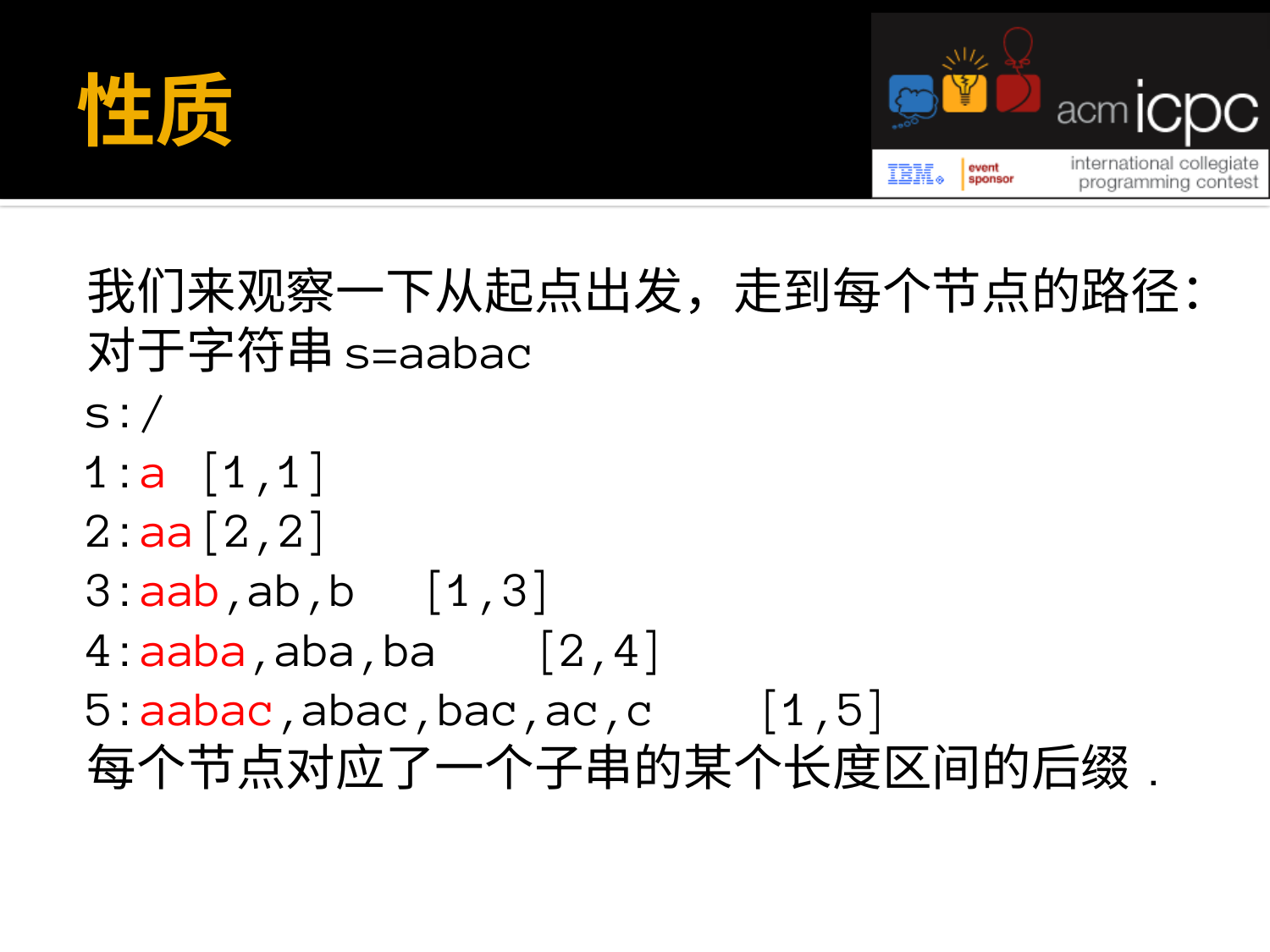

# 性质
我们来观察一下从起点出发，走到每个节点的路径：
对于字符串s=aabac
s:/
1:a							[1,1]
2:aa						[2,2]
3:aab,ab,b					[1,3]
4:aaba,aba,ba				[2,4]
5:aabac,abac,bac,ac,c			[1,5]
每个节点对应了一个子串的某个长度区间的后缀.